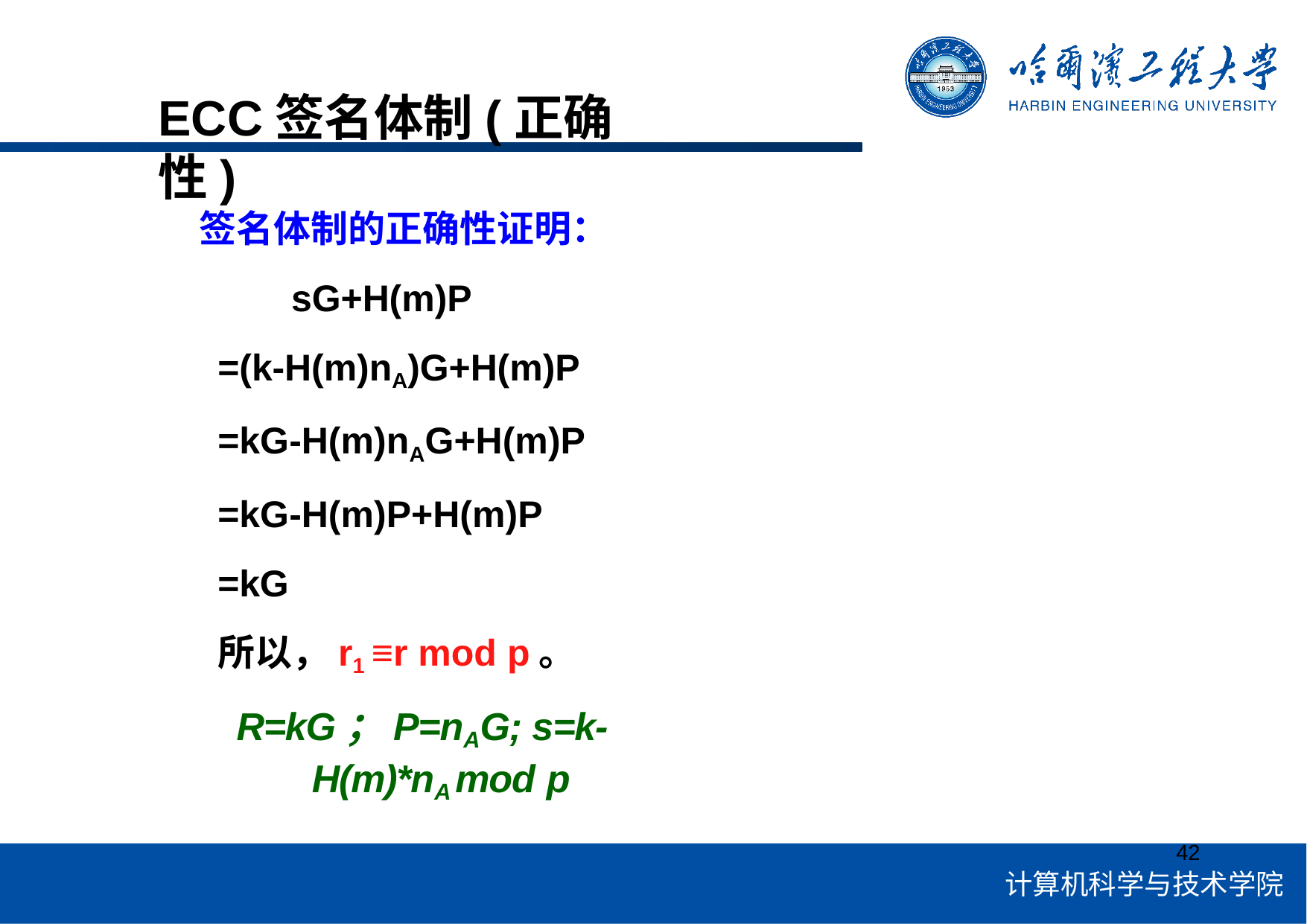

# ECC签名体制(正确性)
签名体制的正确性证明：  sG+H(m)P
=(k-H(m)nA)G+H(m)P
=kG-H(m)nAG+H(m)P
=kG-H(m)P+H(m)P
=kG
所以，r1 ≡r mod p。
R=kG；P=nAG; s=k-H(m)*nA mod p
42